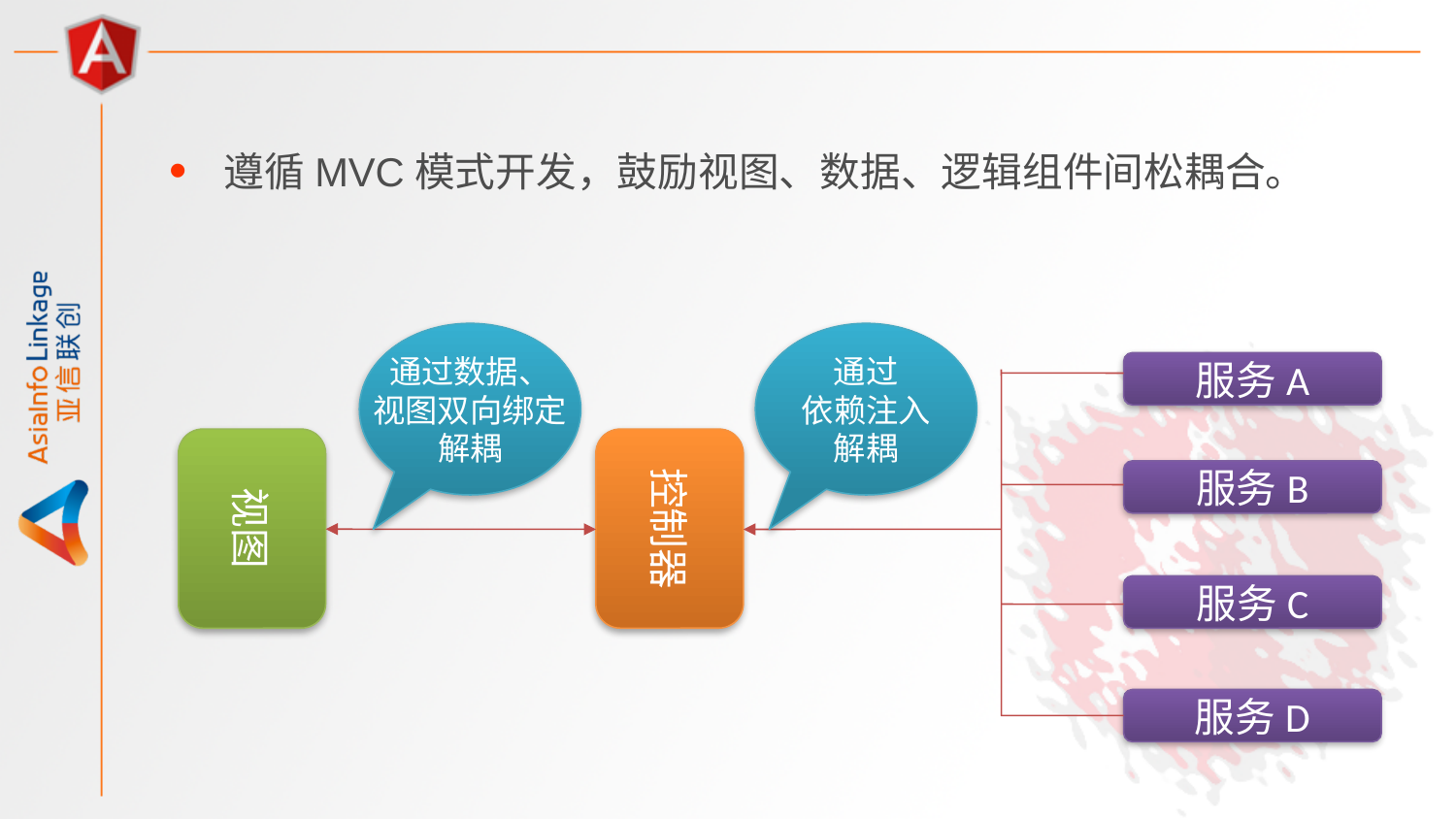

遵循MVC模式开发，鼓励视图、数据、逻辑组件间松耦合。
通过数据、
视图双向绑定
解耦
通过
依赖注入
解耦
服务A

视图
控制器
服务B

服务C

服务D